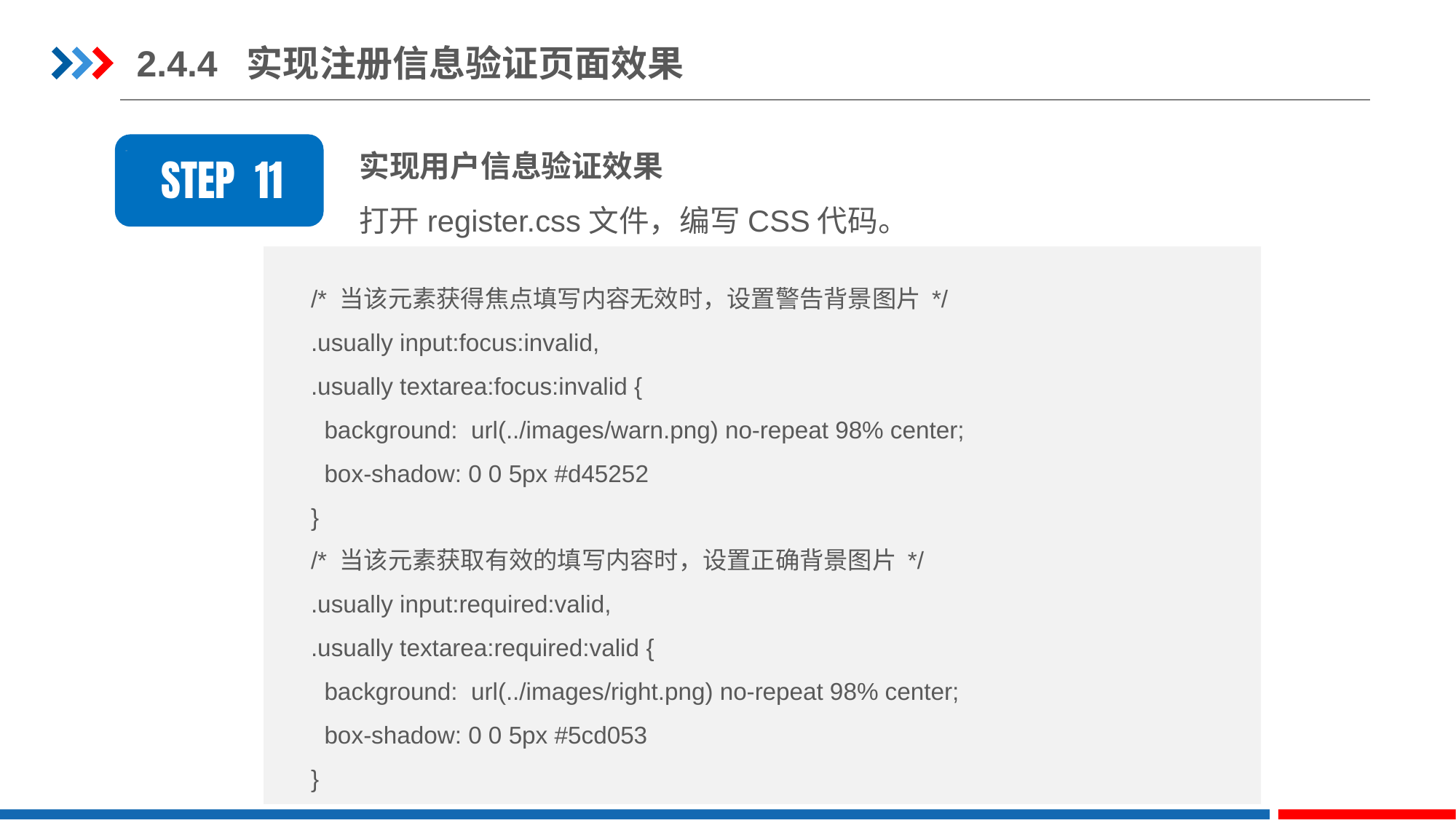

2.4.4  实现注册信息验证页面效果
实现用户信息验证效果
打开register.css文件，编写CSS代码。

STEP  11

/* 当该元素获得焦点填写内容无效时，设置警告背景图片 */
.usually input:focus:invalid,
.usually textarea:focus:invalid {
  background:  url(../images/warn.png) no-repeat 98% center;
  box-shadow: 0 0 5px #d45252
}
/* 当该元素获取有效的填写内容时，设置正确背景图片 */
.usually input:required:valid,
.usually textarea:required:valid {
  background:  url(../images/right.png) no-repeat 98% center;
  box-shadow: 0 0 5px #5cd053
}